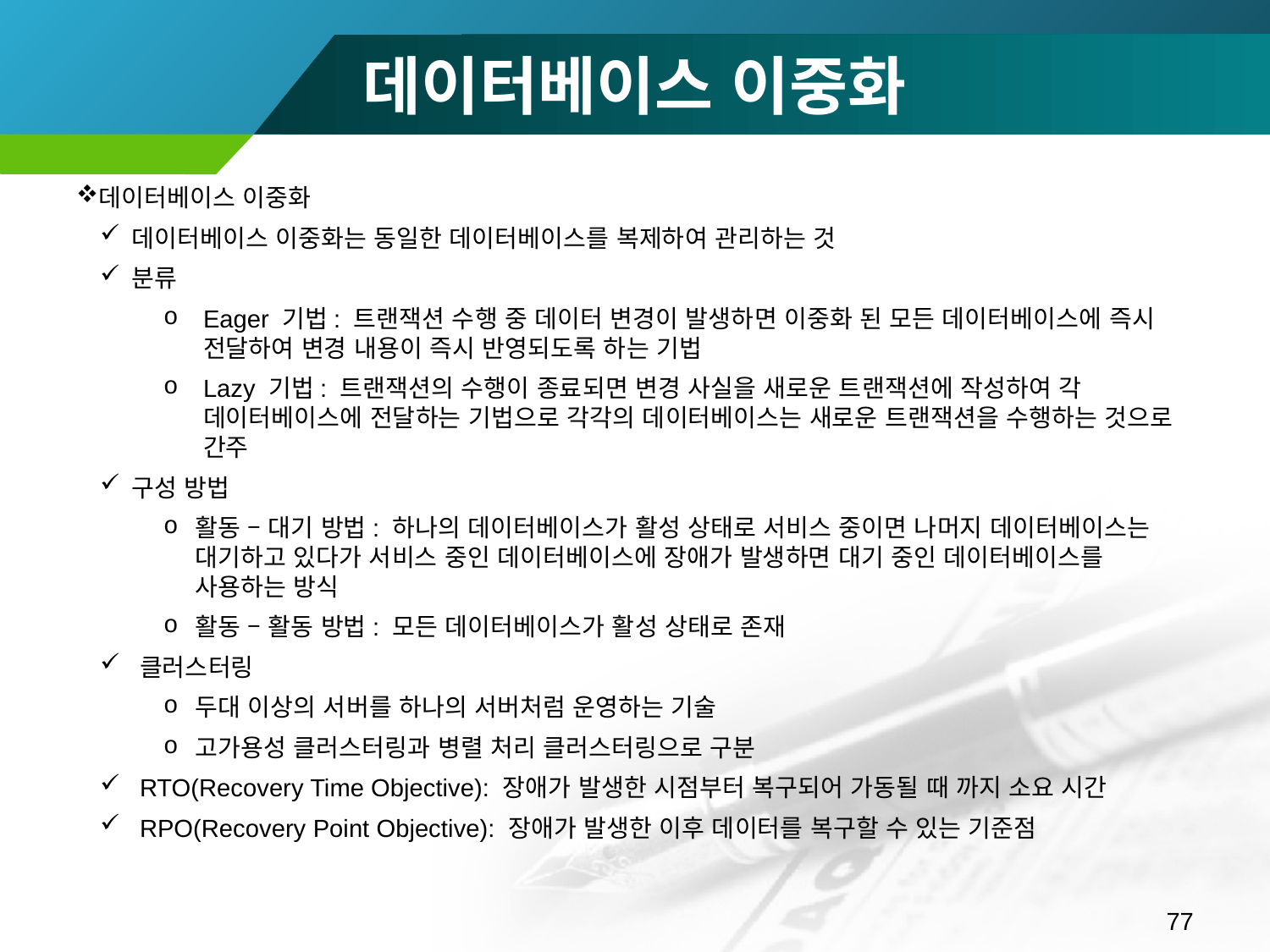

# 데이터베이스 이중화
데이터베이스 이중화
데이터베이스 이중화는 동일한 데이터베이스를 복제하여 관리하는 것
분류
Eager 기법: 트랜잭션 수행 중 데이터 변경이 발생하면 이중화 된 모든 데이터베이스에 즉시 전달하여 변경 내용이 즉시 반영되도록 하는 기법
Lazy 기법: 트랜잭션의 수행이 종료되면 변경 사실을 새로운 트랜잭션에 작성하여 각 데이터베이스에 전달하는 기법으로 각각의 데이터베이스는 새로운 트랜잭션을 수행하는 것으로 간주
구성 방법
활동 – 대기 방법: 하나의 데이터베이스가 활성 상태로 서비스 중이면 나머지 데이터베이스는 대기하고 있다가 서비스 중인 데이터베이스에 장애가 발생하면 대기 중인 데이터베이스를 사용하는 방식
활동 – 활동 방법: 모든 데이터베이스가 활성 상태로 존재
클러스터링
두대 이상의 서버를 하나의 서버처럼 운영하는 기술
고가용성 클러스터링과 병렬 처리 클러스터링으로 구분
RTO(Recovery Time Objective): 장애가 발생한 시점부터 복구되어 가동될 때 까지 소요 시간
RPO(Recovery Point Objective): 장애가 발생한 이후 데이터를 복구할 수 있는 기준점
77